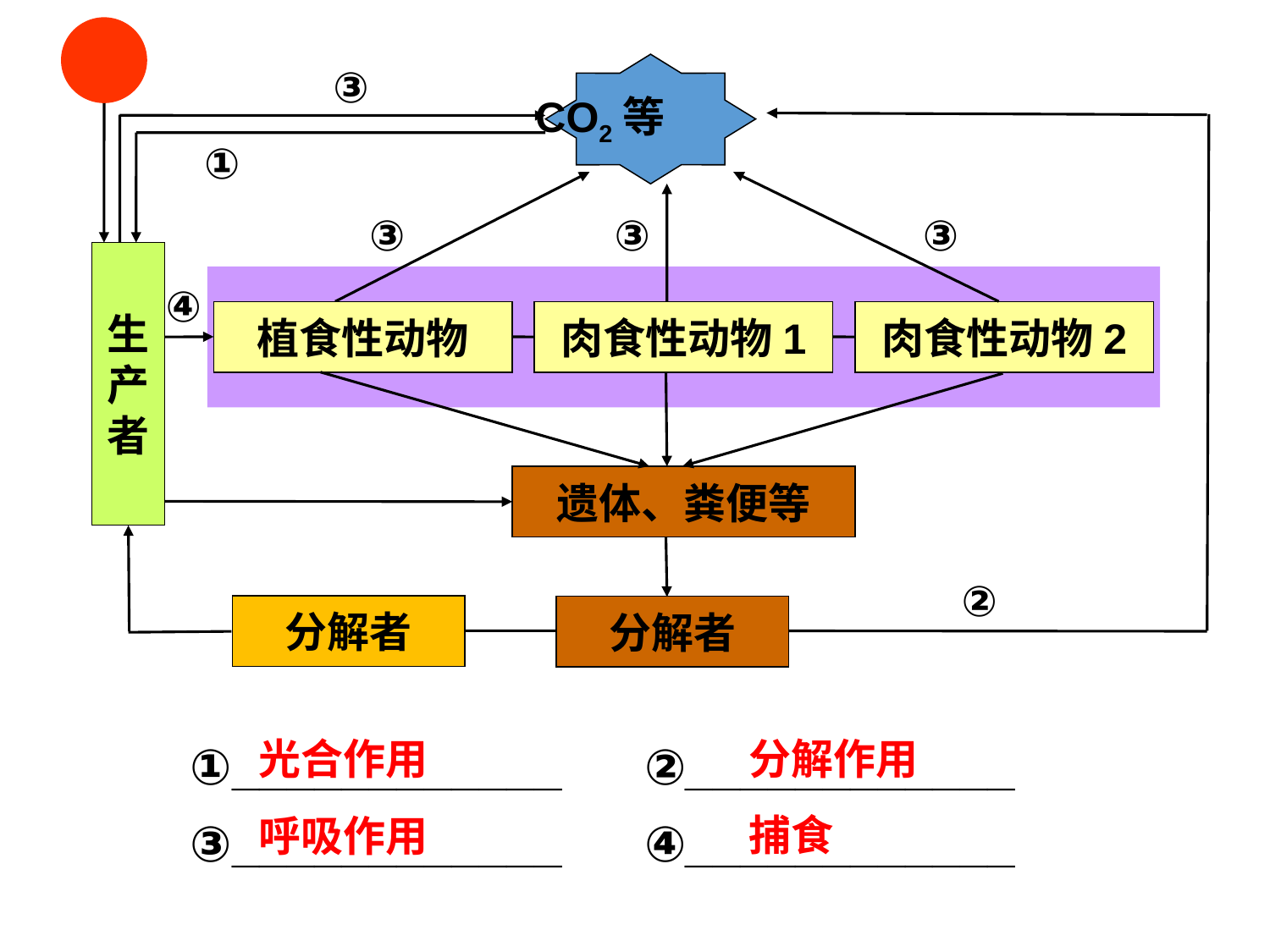

③
 CO2等

①

③
③
③
生
产
者

④
植食性动物
肉食性动物1
肉食性动物2

遗体、粪便等

②
分解者
分解者

①____________      ②____________
③____________      ④____________
光合作用
分解作用
捕食
呼吸作用